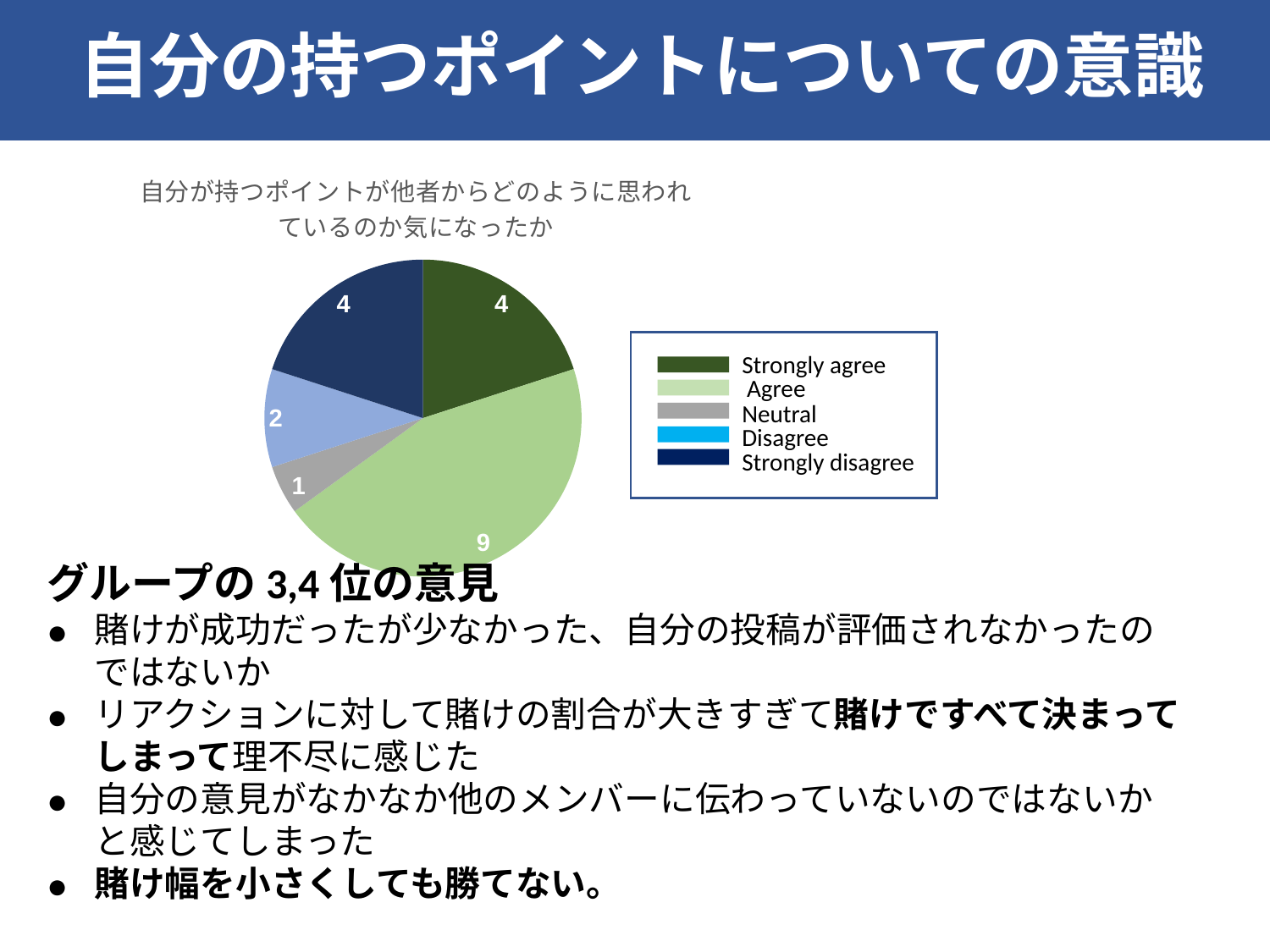

自分の持つポイントについての意識

### Chart:

| Category | 自分が持つポイントが他者からどのように思われているのか気になったか |
|---|---|
| 思う | 4.0 |
| やや思う | 9.0 |
| どちらでもない | 1.0 |
| あまり思わない | 2.0 |
| 思わない | 4.0 |
Strongly agree

Agree

Neutral

Disagree

Strongly disagree

グループの3,4位の意見
賭けが成功だったが少なかった、自分の投稿が評価されなかったのではないか
リアクションに対して賭けの割合が大きすぎて賭けですべて決まってしまって理不尽に感じた
自分の意見がなかなか他のメンバーに伝わっていないのではないかと感じてしまった
賭け幅を小さくしても勝てない。